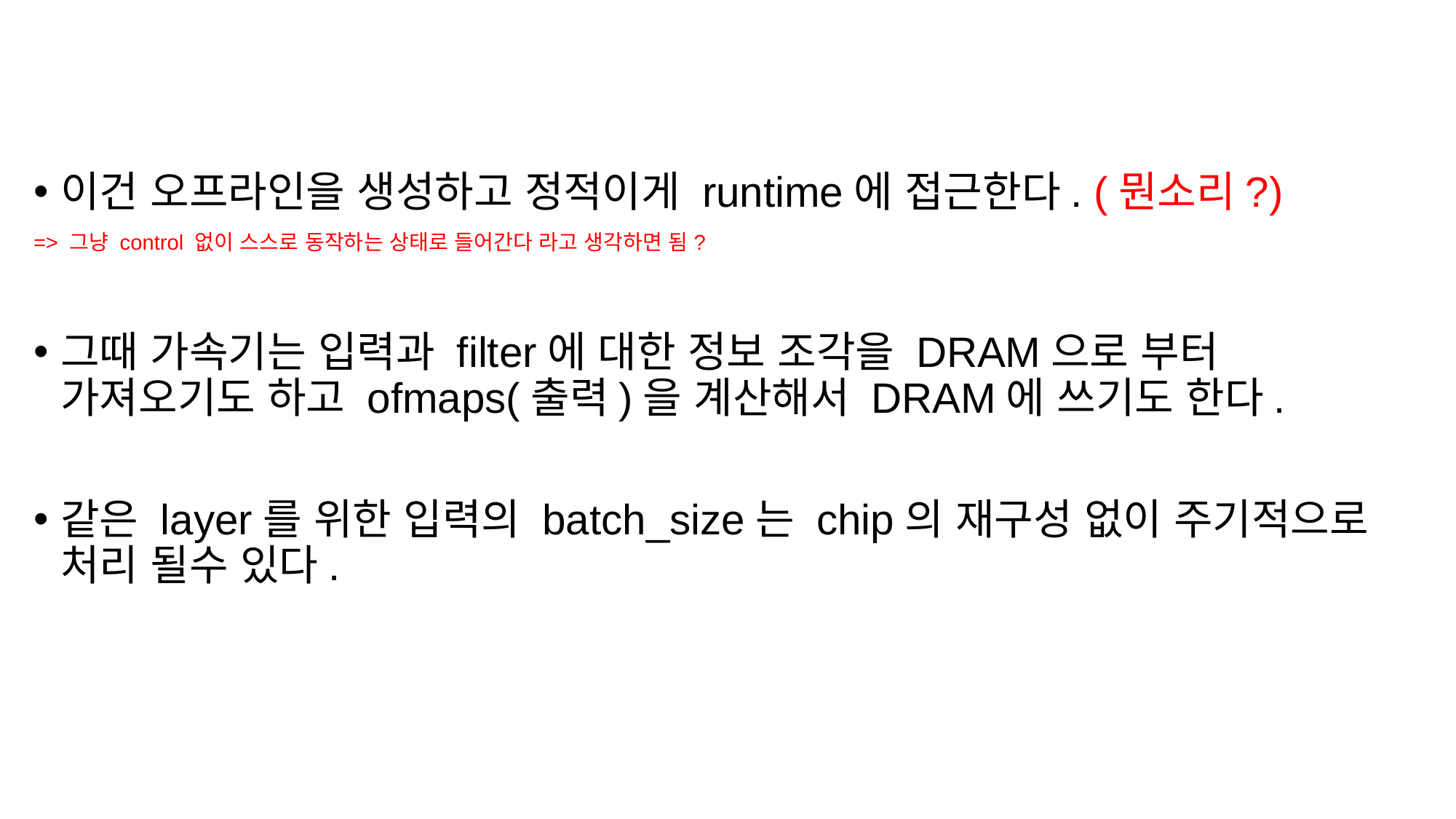

이건 오프라인을 생성하고 정적이게 runtime에 접근한다. (뭔소리?)
=> 그냥 control 없이 스스로 동작하는 상태로 들어간다 라고 생각하면 됨?

그때 가속기는 입력과 filter에 대한 정보 조각을 DRAM으로 부터 가져오기도 하고 ofmaps(출력)을 계산해서 DRAM에 쓰기도 한다.

같은 layer를 위한 입력의 batch_size는 chip의 재구성 없이 주기적으로 처리 될수 있다.